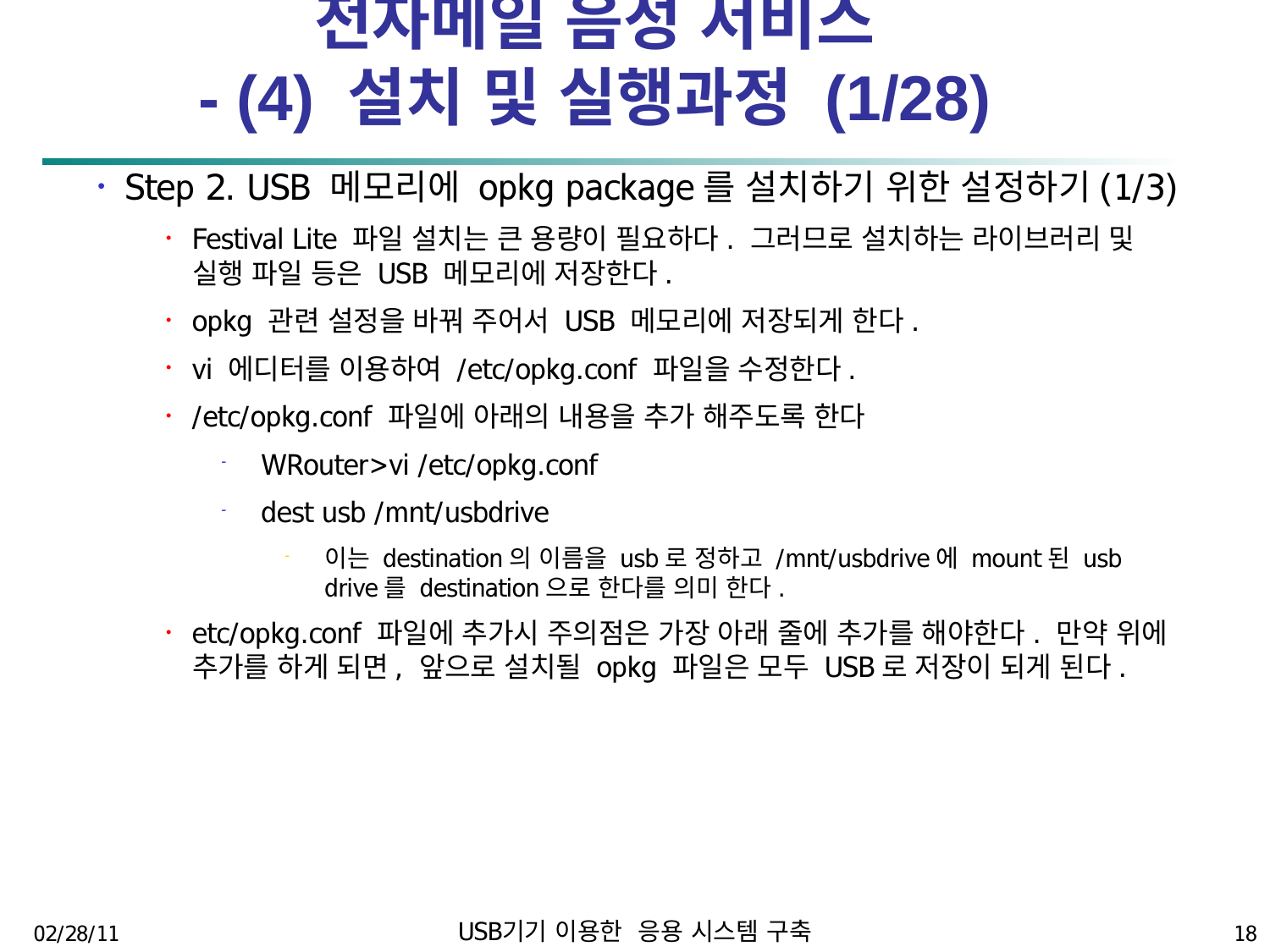

# 14.1 유무선공유기를 이용한 전자메일 음성 서비스 - (4) 설치 및 실행과정 (1/28)
Step 2. USB 메모리에 opkg package를 설치하기 위한 설정하기(1/3)
Festival Lite 파일 설치는 큰 용량이 필요하다. 그러므로 설치하는 라이브러리 및 실행 파일 등은 USB 메모리에 저장한다.
opkg 관련 설정을 바꿔 주어서 USB 메모리에 저장되게 한다.
vi 에디터를 이용하여 /etc/opkg.conf 파일을 수정한다.
/etc/opkg.conf 파일에 아래의 내용을 추가 해주도록 한다
WRouter>vi /etc/opkg.conf
dest usb /mnt/usbdrive
이는 destination의 이름을 usb로 정하고 /mnt/usbdrive에 mount된 usb drive를 destination으로 한다를 의미 한다.
etc/opkg.conf 파일에 추가시 주의점은 가장 아래 줄에 추가를 해야한다. 만약 위에 추가를 하게 되면, 앞으로 설치될 opkg 파일은 모두 USB로 저장이 되게 된다.

02/28/11
18
USB기기 이용한  응용 시스템 구축